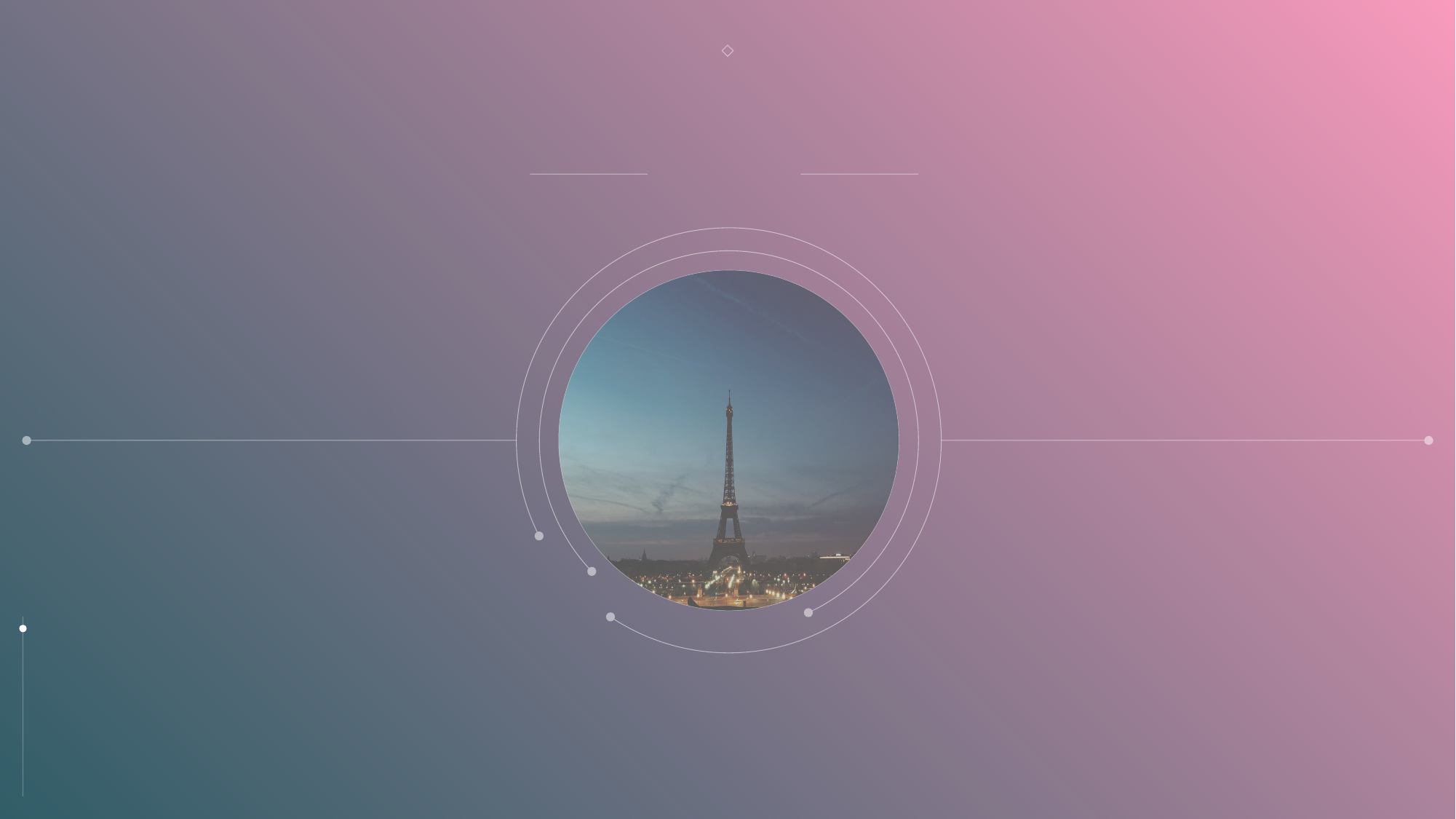

# 얼굴 표정을 통한 심리 상태 확인
Main Idea

Explanation
Concept
Function
Practicality
Problem

Smart Stick – Fujitsy(Japan)
11